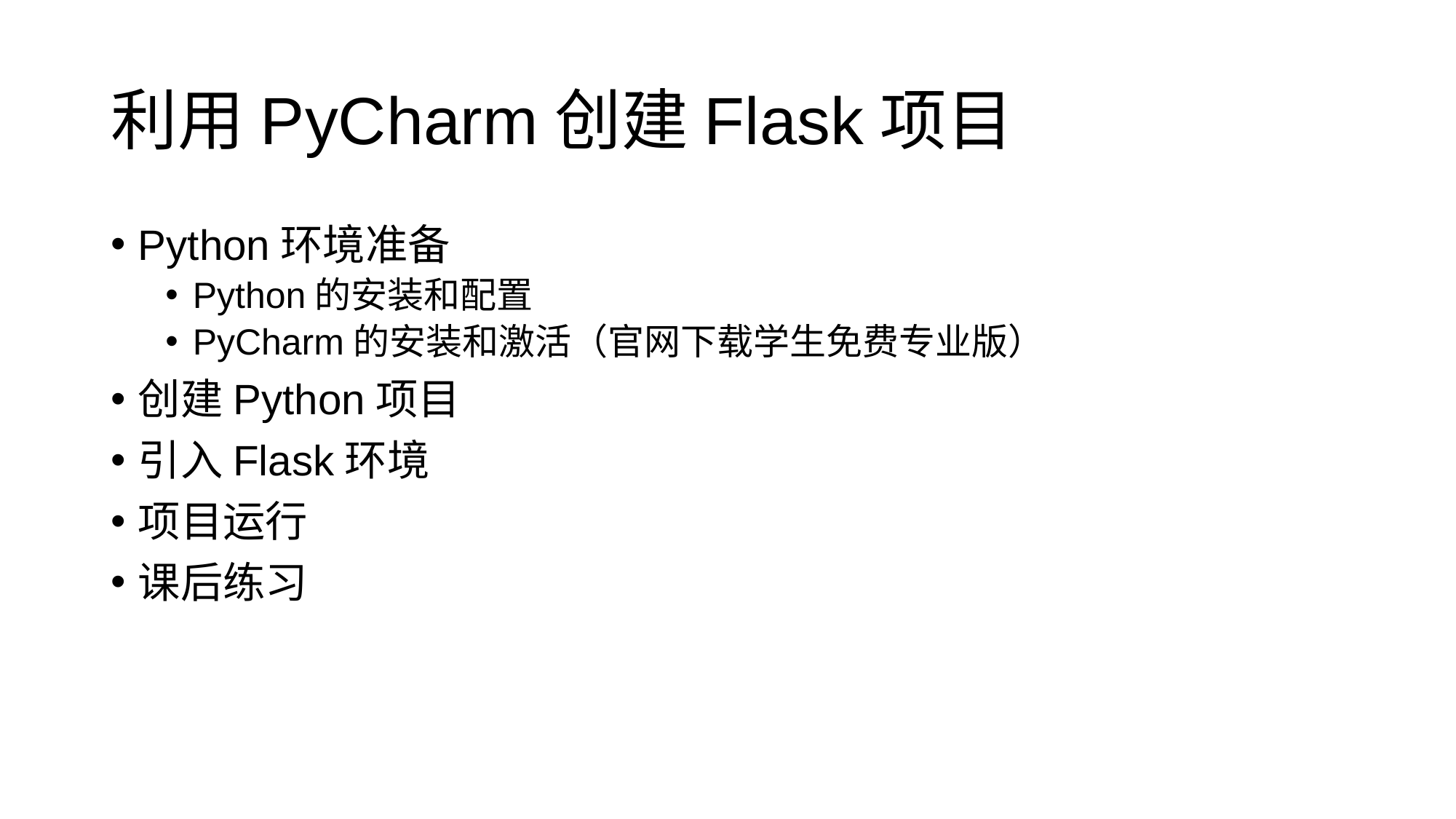

# 利用PyCharm创建Flask项目
Python环境准备
Python的安装和配置
PyCharm的安装和激活（官网下载学生免费专业版）
创建Python项目
引入Flask环境
项目运行
课后练习